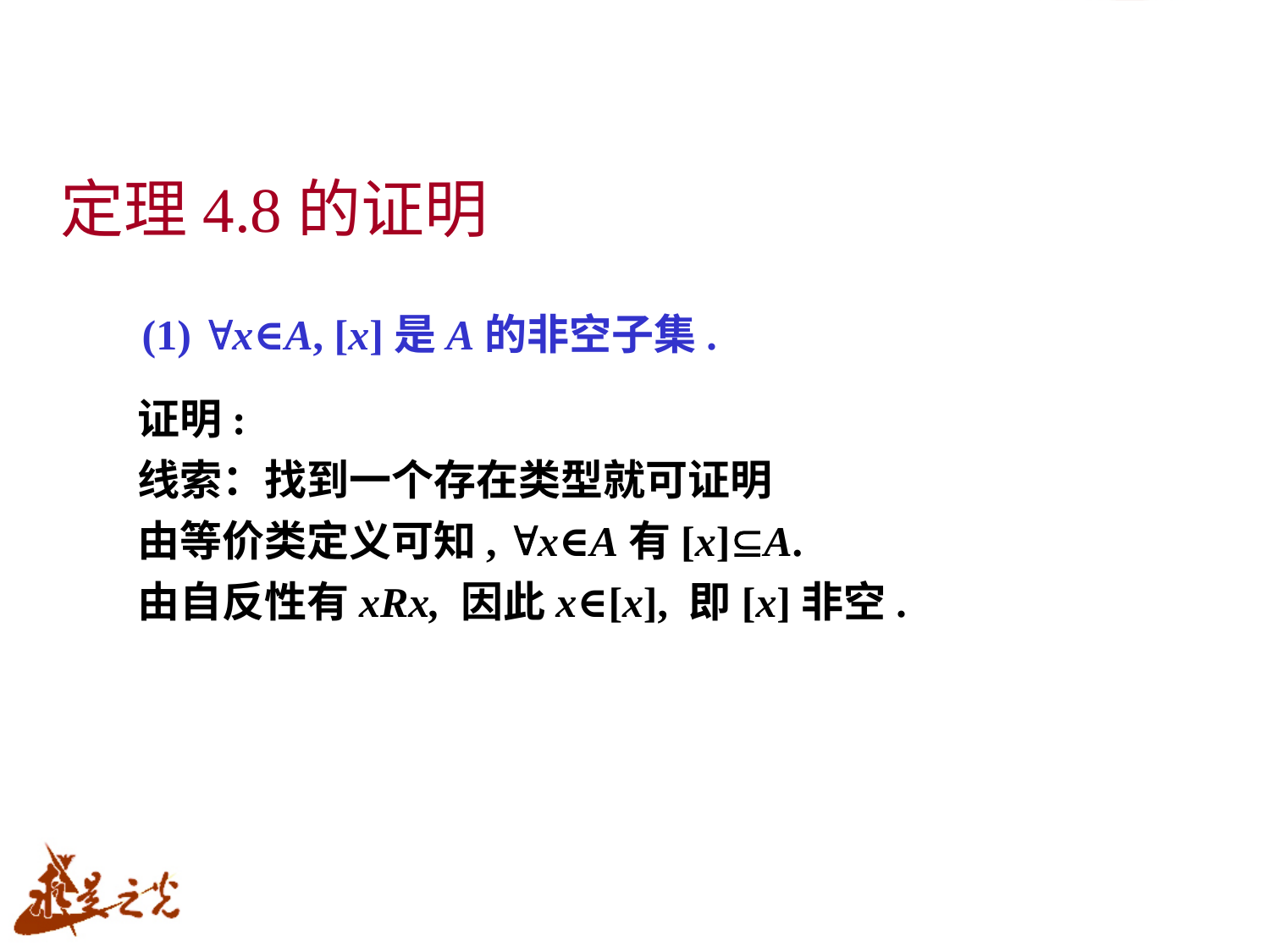

定理4.8的证明
 (1) ∀x∈A, [x]是A的非空子集.

证明:
线索：找到一个存在类型就可证明
由等价类定义可知, ∀x∈A有[x]⊆A.
由自反性有xRx, 因此x∈[x], 即[x]非空.